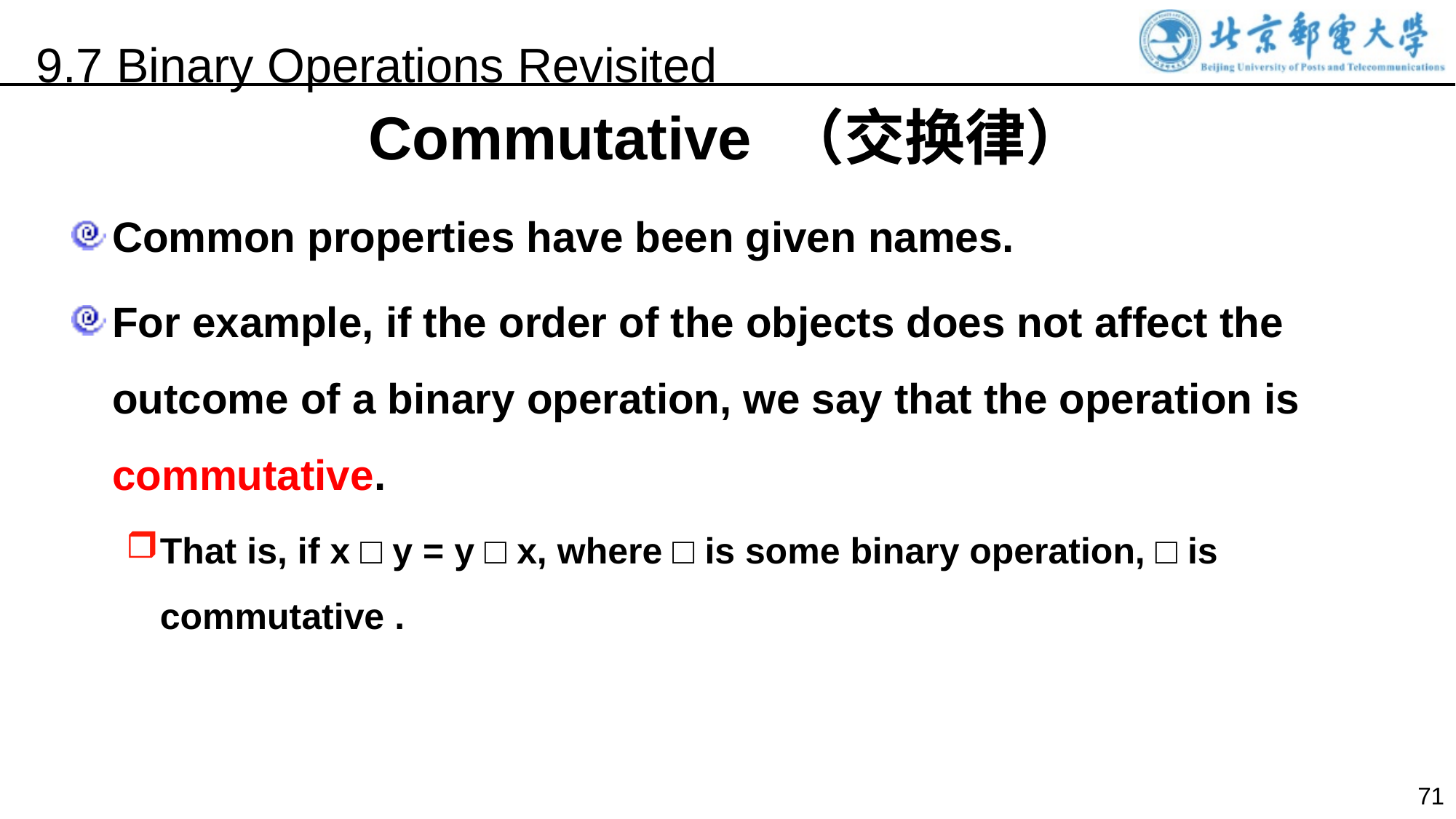

9.7 Binary Operations Revisited
Commutative （交换律）
Common properties have been given names.
For example, if the order of the objects does not affect the outcome of a binary operation, we say that the operation is commutative.
That is, if x □ y = y □ x, where □ is some binary operation, □ is commutative .